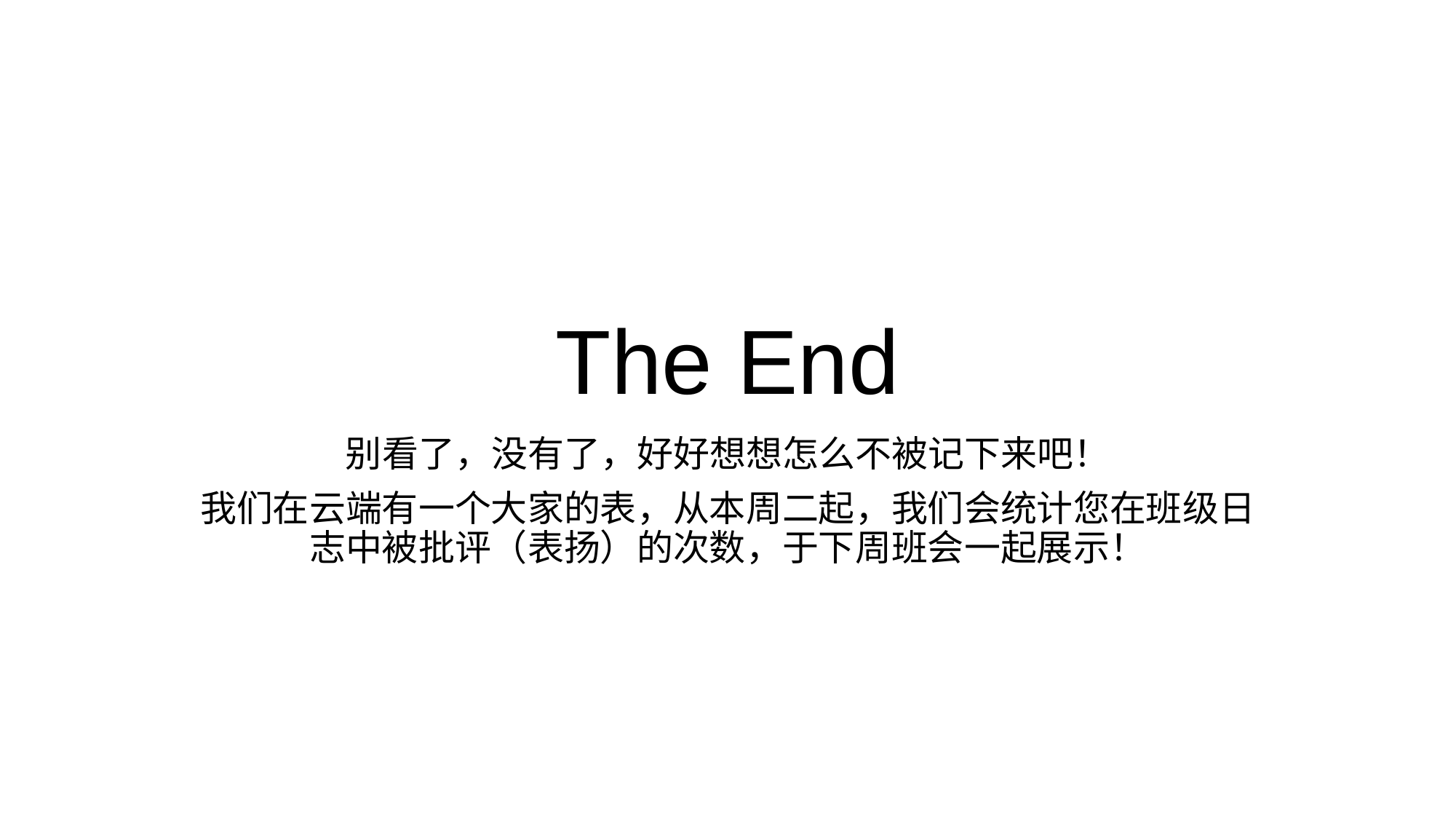

# The End
别看了，没有了，好好想想怎么不被记下来吧！
我们在云端有一个大家的表，从本周二起，我们会统计您在班级日志中被批评（表扬）的次数，于下周班会一起展示！